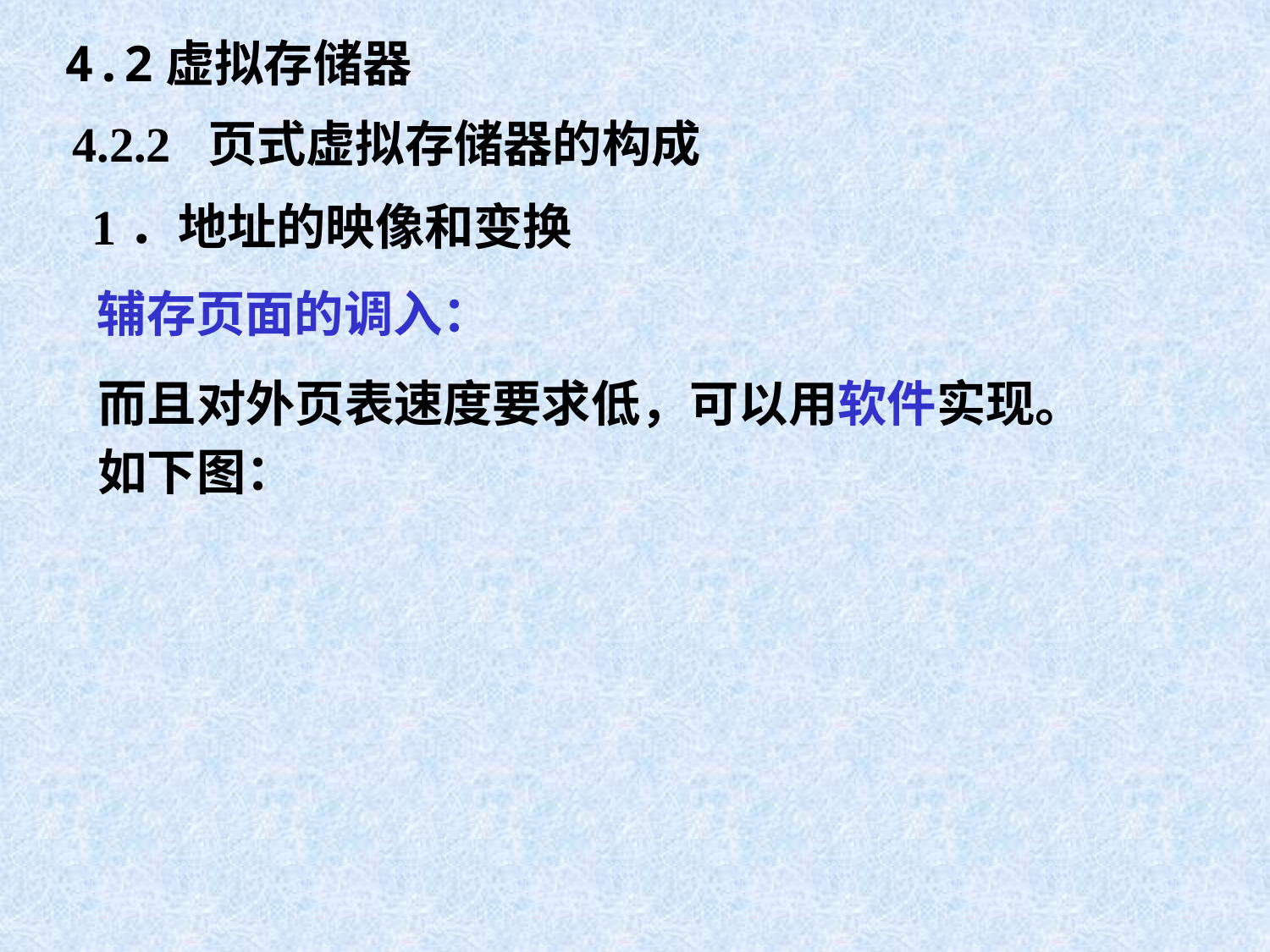

4.2虚拟存储器
4.2.2  页式虚拟存储器的构成
1．地址的映像和变换
辅存页面的调入：
而且对外页表速度要求低，可以用软件实现。
如下图：